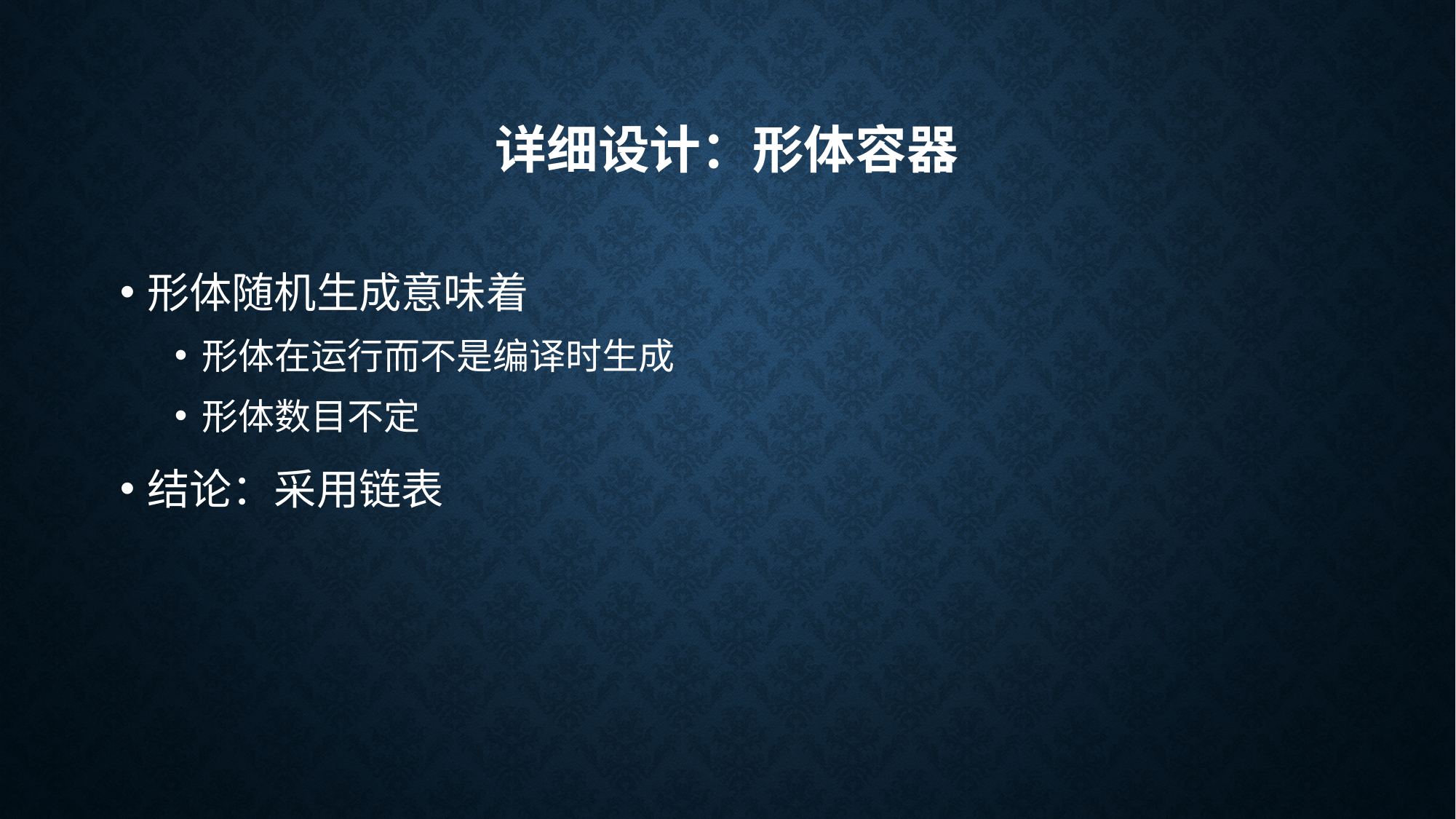

# 详细设计：形体容器
形体随机生成意味着
形体在运行而不是编译时生成
形体数目不定
结论：采用链表